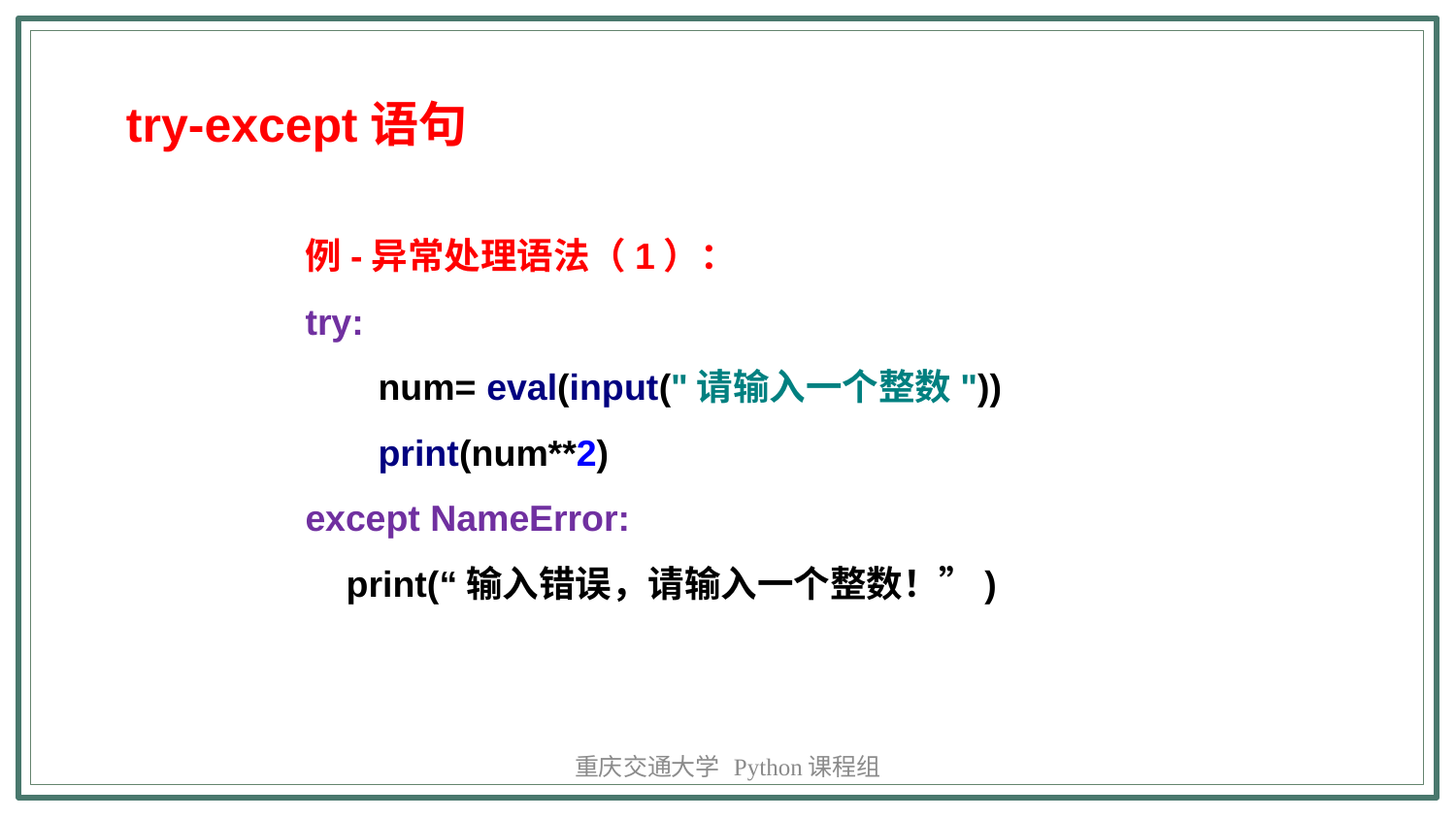

try-except语句
例-异常处理语法（1）：
try:
num= eval(input("请输入一个整数"))
print(num**2)
except NameError:
    print(“输入错误，请输入一个整数！”)
重庆交通大学 Python课程组